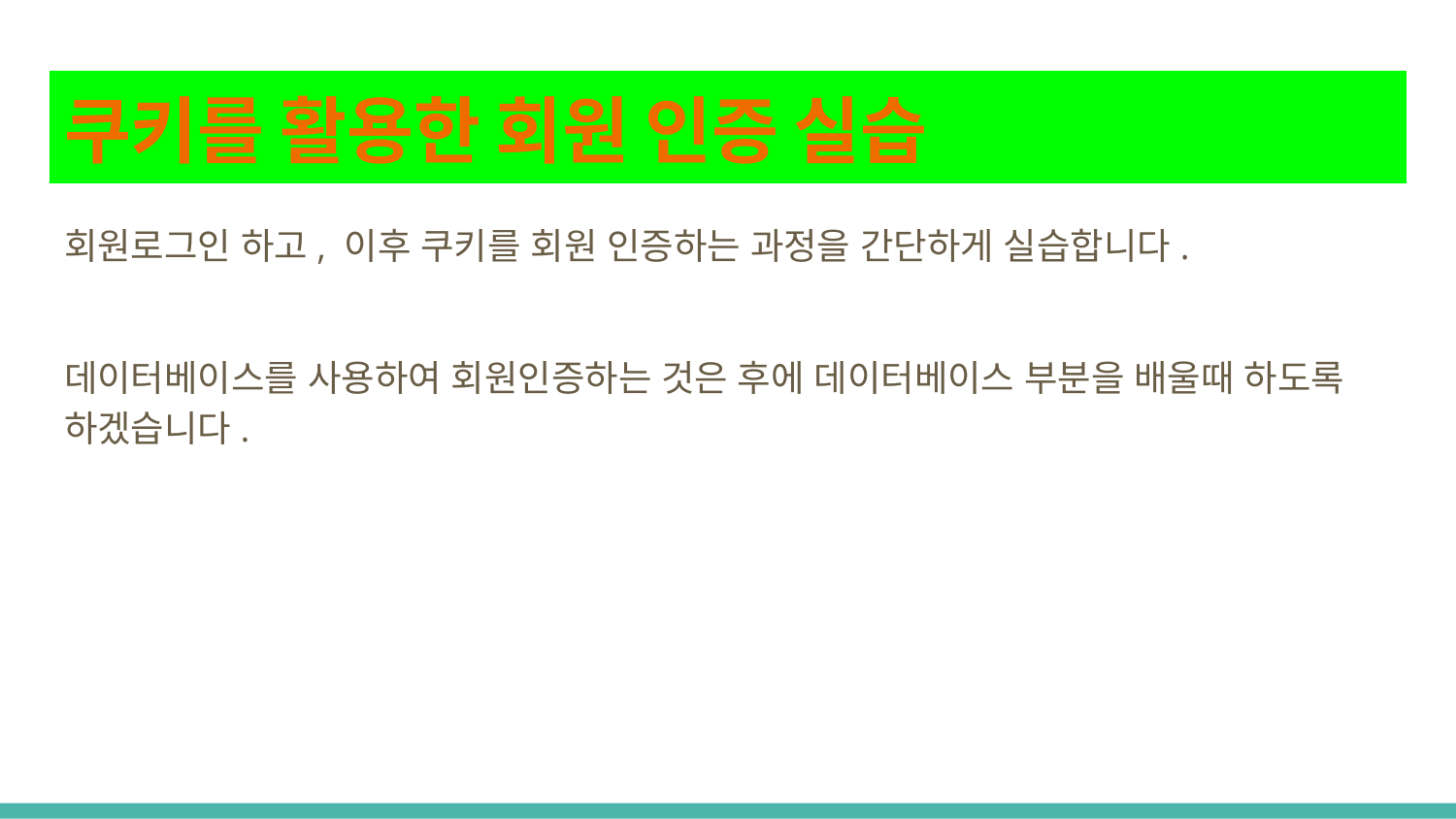

# 쿠키를 활용한 회원 인증 실습
회원로그인 하고, 이후 쿠키를 회원 인증하는 과정을 간단하게 실습합니다.
데이터베이스를 사용하여 회원인증하는 것은 후에 데이터베이스 부분을 배울때 하도록 하겠습니다.